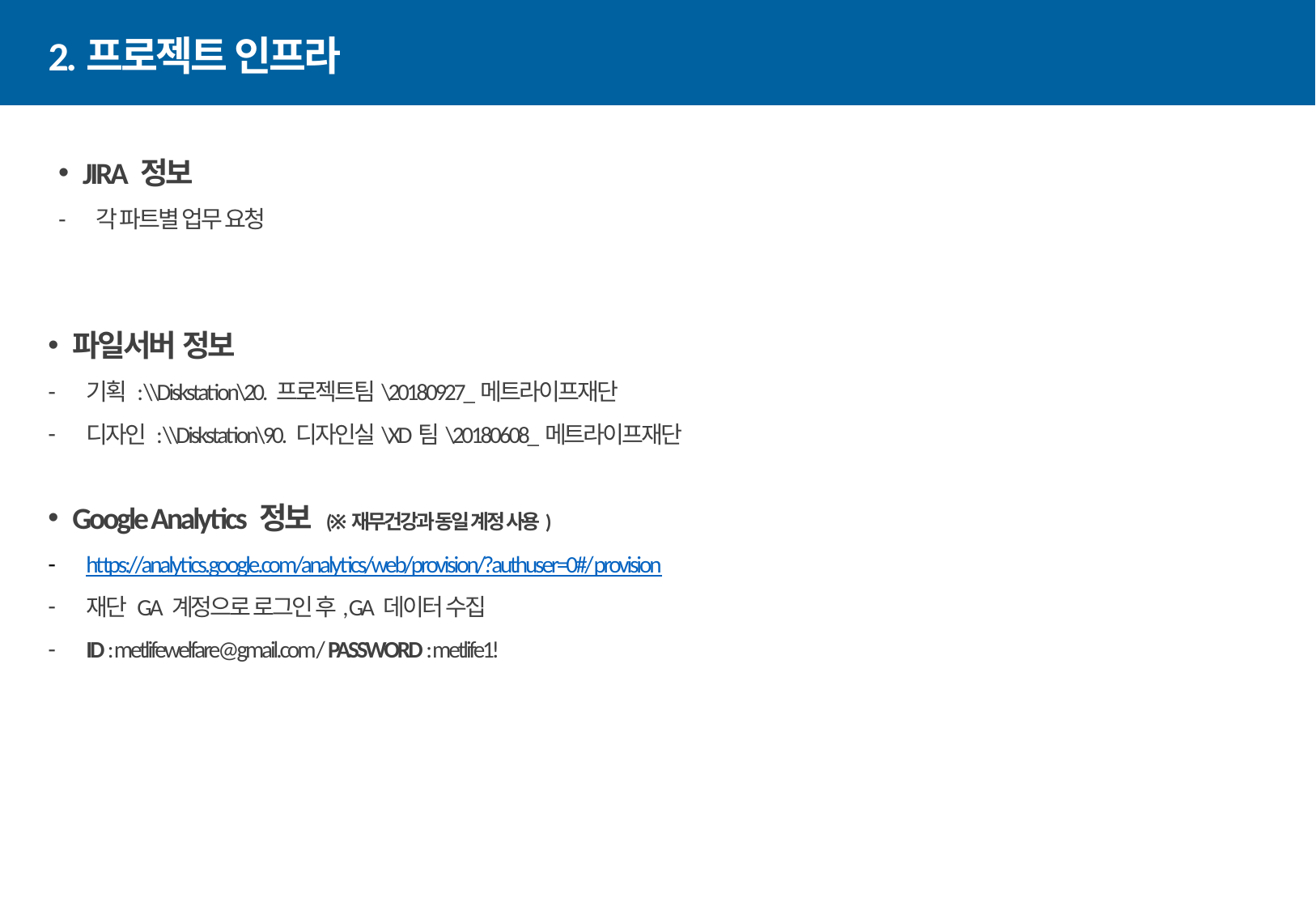

# 2.프로젝트 인프라
JIRA 정보
각 파트별 업무 요청
파일서버 정보
기획 : \\Diskstation\20. 프로젝트팀\20180927_메트라이프재단
디자인 : \\Diskstation\90. 디자인실\XD팀\20180608_메트라이프재단
Google Analytics 정보  (※재무건강과 동일 계정 사용)
https://analytics.google.com/analytics/web/provision/?authuser=0#/provision
재단 GA 계정으로 로그인 후, GA 데이터 수집
ID : metlifewelfare@gmail.com / PASSWORD : metlife1!